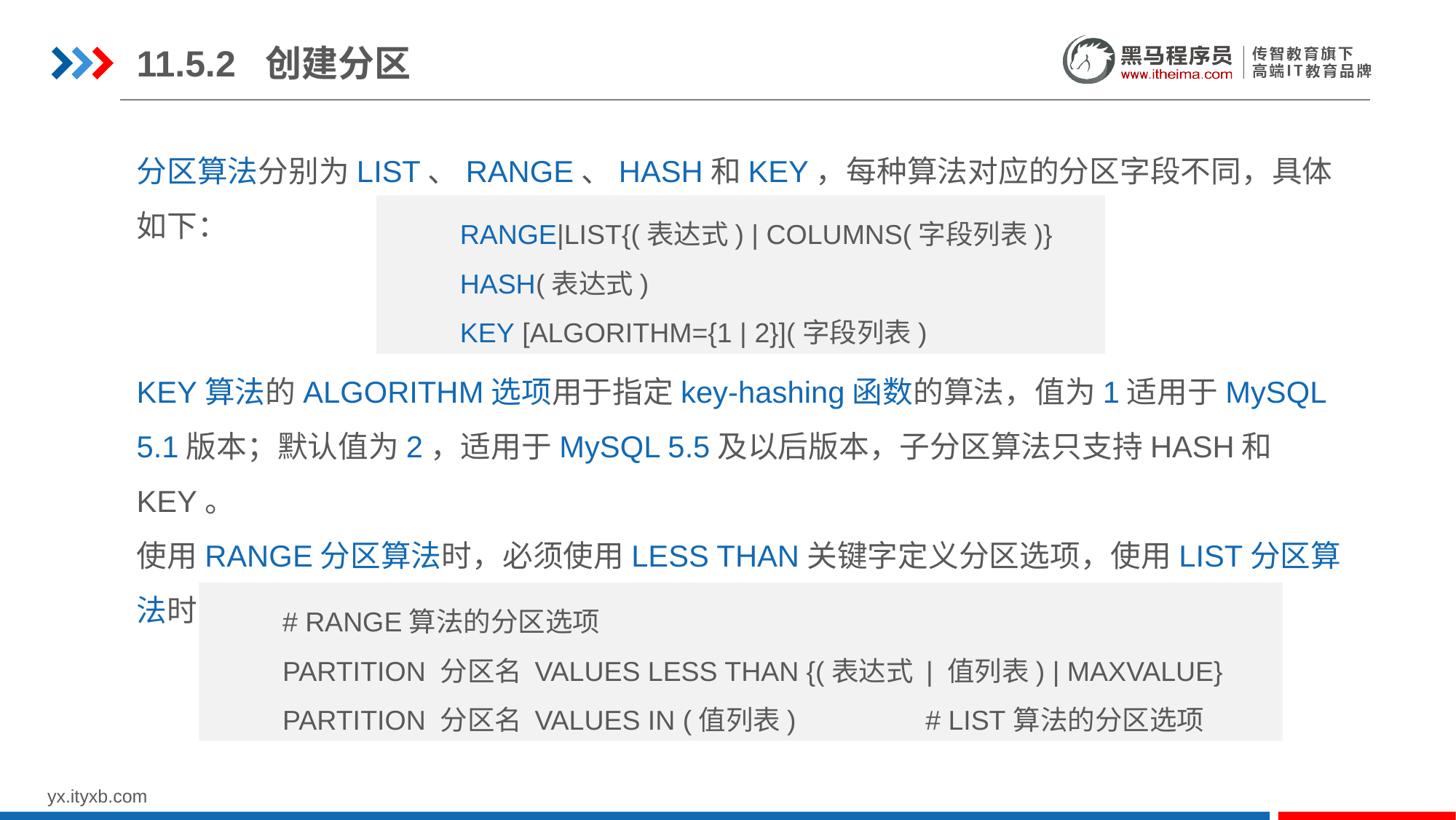

11.5.2  创建分区
分区算法分别为LIST、RANGE、HASH和KEY，每种算法对应的分区字段不同，具体如下：
RANGE|LIST{(表达式) | COLUMNS(字段列表)}
HASH(表达式)
KEY [ALGORITHM={1 | 2}](字段列表)
KEY算法的ALGORITHM选项用于指定key-hashing函数的算法，值为1适用于MySQL 5.1版本；默认值为2，适用于MySQL 5.5及以后版本，子分区算法只支持HASH和KEY。
使用RANGE分区算法时，必须使用LESS THAN关键字定义分区选项，使用LIST分区算法时，必须使用IN关键字定义分区选项，具体语法如下：
# RANGE算法的分区选项
PARTITION 分区名 VALUES LESS THAN {(表达式 | 值列表) | MAXVALUE}
PARTITION 分区名 VALUES IN (值列表)                 # LIST算法的分区选项